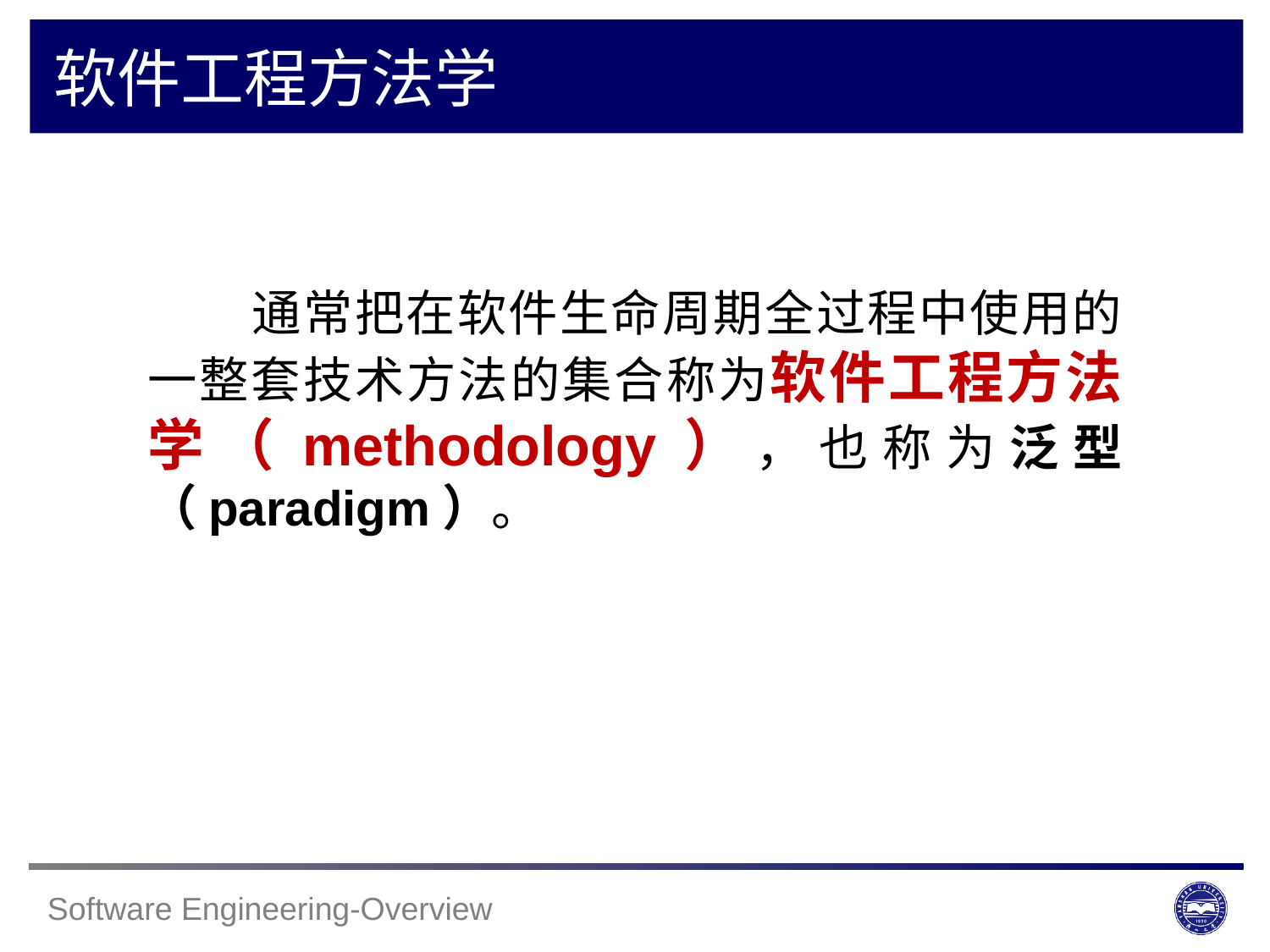

软件工程方法学
       通常把在软件生命周期全过程中使用的一整套技术方法的集合称为软件工程方法学（methodology），也称为泛型（paradigm）。